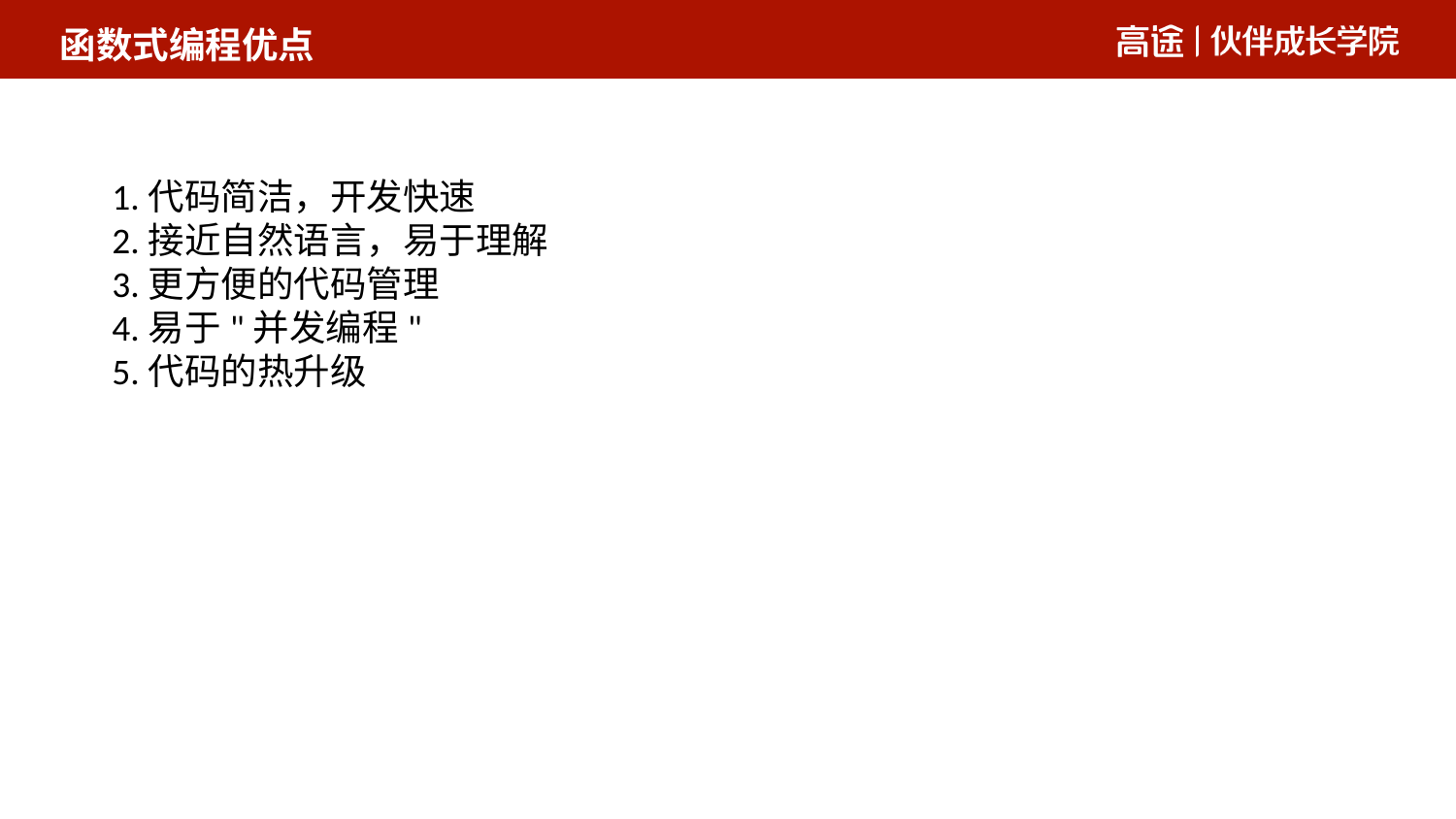

函数式编程优点
1.代码简洁，开发快速
2.接近自然语言，易于理解
3.更方便的代码管理
4.易于"并发编程"
5.代码的热升级